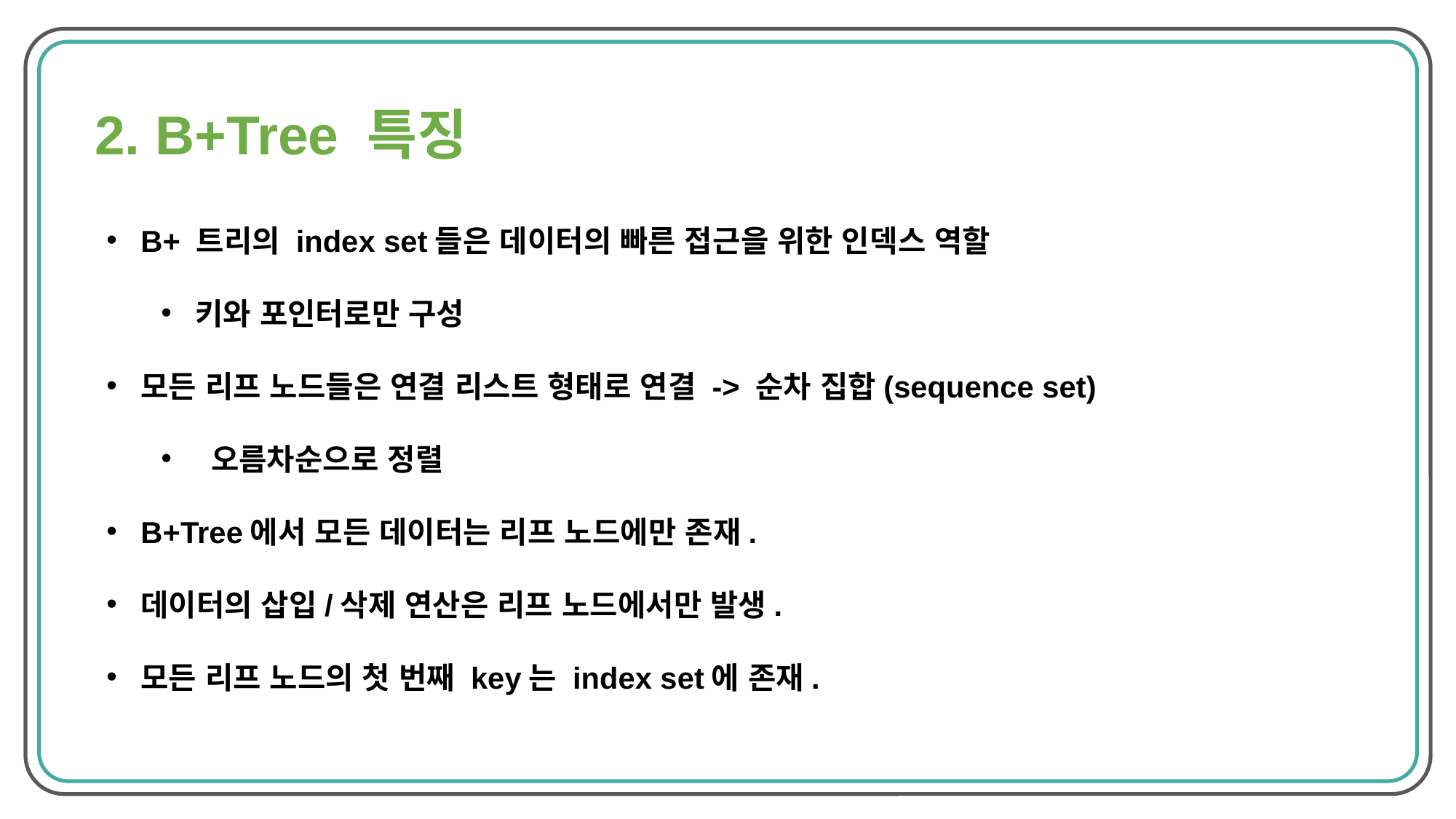

2. B+Tree 특징
B+ 트리의 index set들은 데이터의 빠른 접근을 위한 인덱스 역할
키와 포인터로만 구성
모든 리프 노드들은 연결 리스트 형태로 연결 -> 순차 집합(sequence set)
 오름차순으로 정렬
B+Tree에서 모든 데이터는 리프 노드에만 존재.
데이터의 삽입/삭제 연산은 리프 노드에서만 발생.
모든 리프 노드의 첫 번째 key는 index set에 존재.